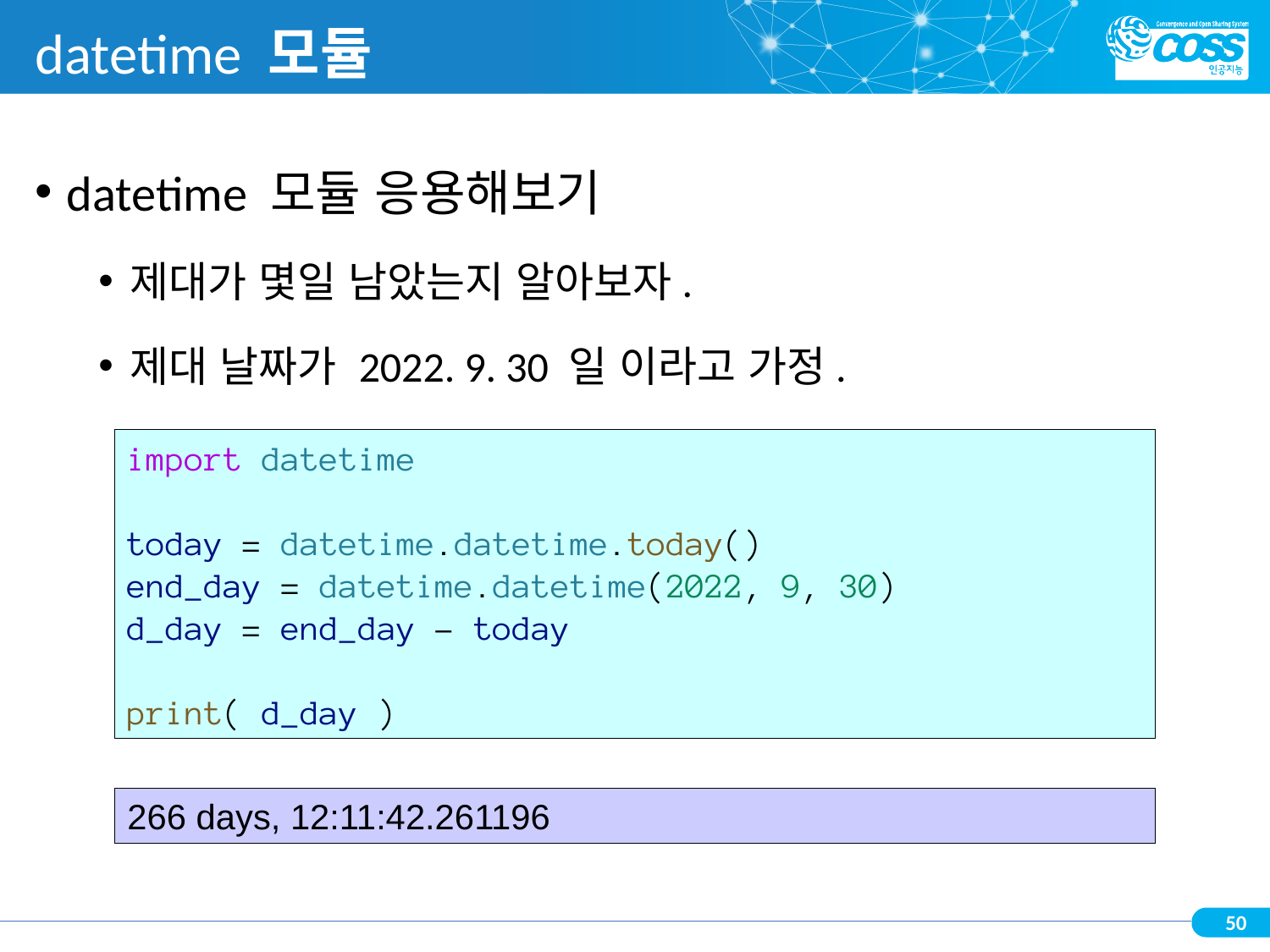

# datetime 모듈
datetime 모듈 응용해보기
제대가 몇일 남았는지 알아보자.
제대 날짜가 2022. 9. 30 일 이라고 가정.
import datetime
today = datetime.datetime.today()
end_day = datetime.datetime(2022, 9, 30)
d_day = end_day - today
print( d_day )
266 days, 12:11:42.261196
50